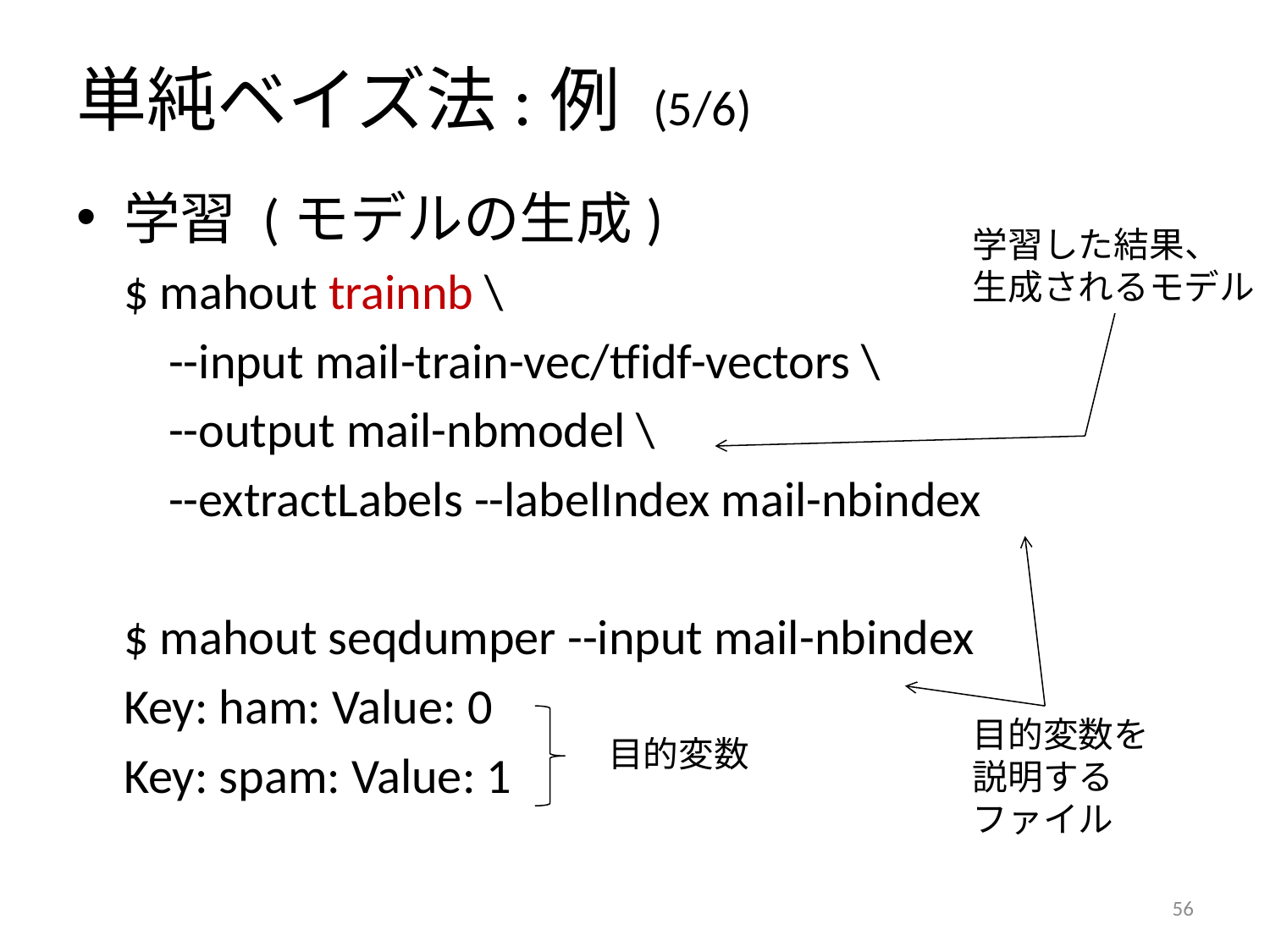

# 単純ベイズ法:例 (5/6)
学習 (モデルの生成)
	$ mahout trainnb \
	    --input mail-train-vec/tfidf-vectors \
	    --output mail-nbmodel \
	    --extractLabels --labelIndex mail-nbindex

	$ mahout seqdumper --input mail-nbindex
	Key: ham: Value: 0
	Key: spam: Value: 1

学習した結果、
生成されるモデル

目的変数を
説明する
ファイル
目的変数
56